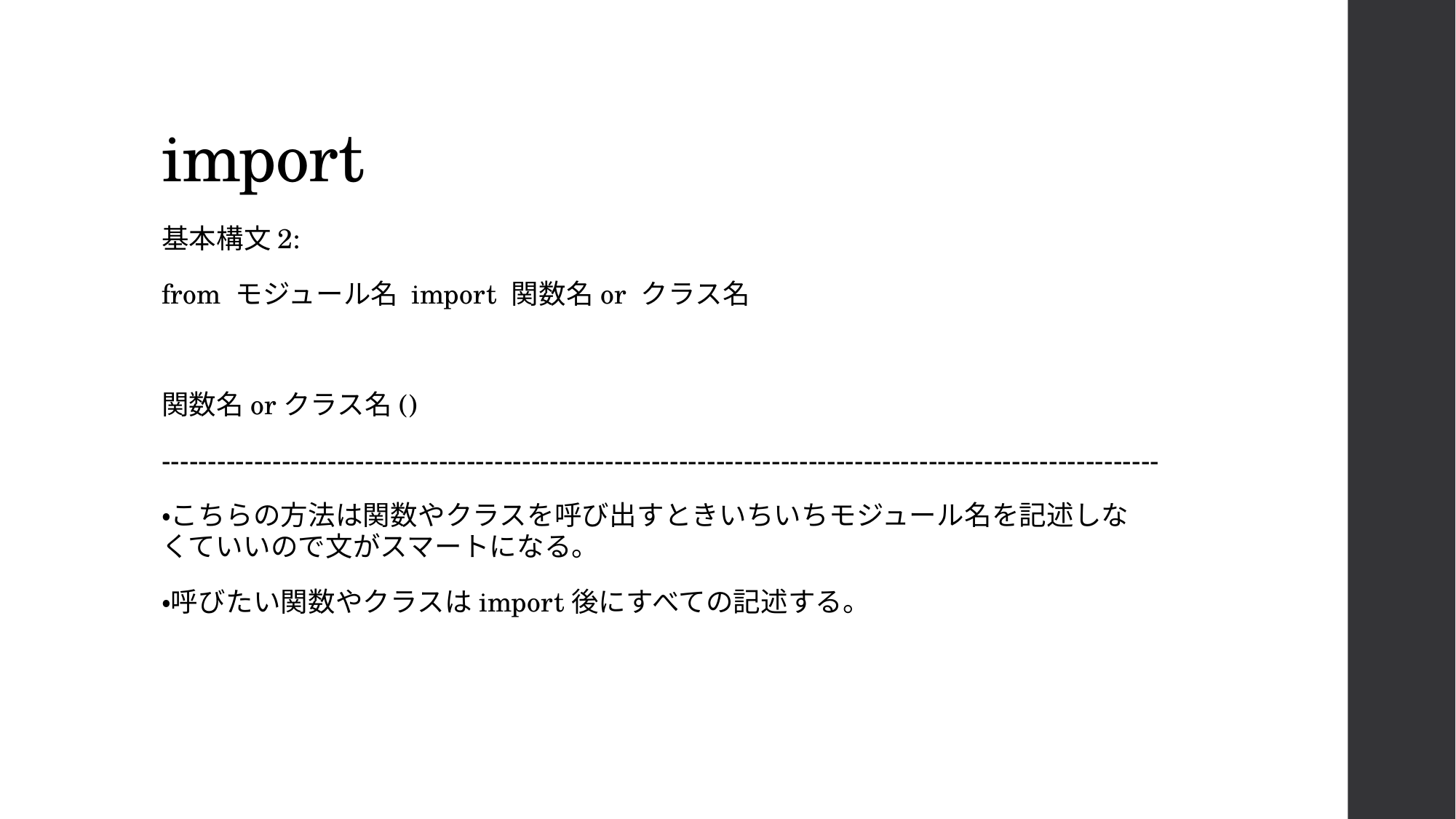

# import
基本構文2:
from モジュール名 import 関数名or クラス名

関数名orクラス名()
------------------------------------------------------------------------------------------------------------
・こちらの方法は関数やクラスを呼び出すときいちいちモジュール名を記述しな　くていいので文がスマートになる。
・呼びたい関数やクラスはimport後にすべての記述する。